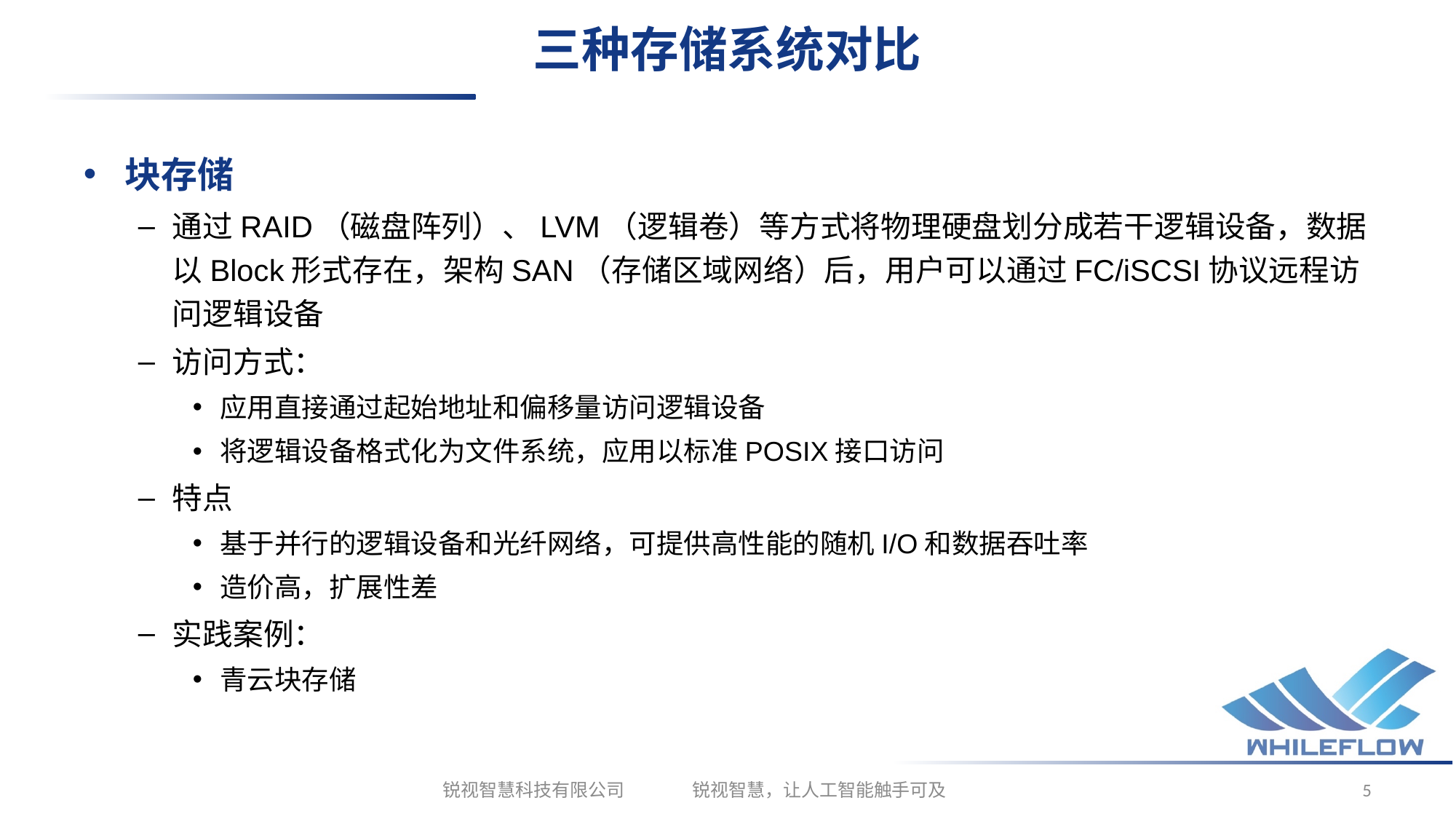

# 三种存储系统对比
块存储
通过RAID（磁盘阵列）、LVM（逻辑卷）等方式将物理硬盘划分成若干逻辑设备，数据以Block形式存在，架构SAN（存储区域网络）后，用户可以通过FC/iSCSI协议远程访问逻辑设备
访问方式：
应用直接通过起始地址和偏移量访问逻辑设备
将逻辑设备格式化为文件系统，应用以标准POSIX接口访问
特点
基于并行的逻辑设备和光纤网络，可提供高性能的随机I/O和数据吞吐率
造价高，扩展性差
实践案例：
青云块存储
锐视智慧科技有限公司            锐视智慧，让人工智能触手可及
5